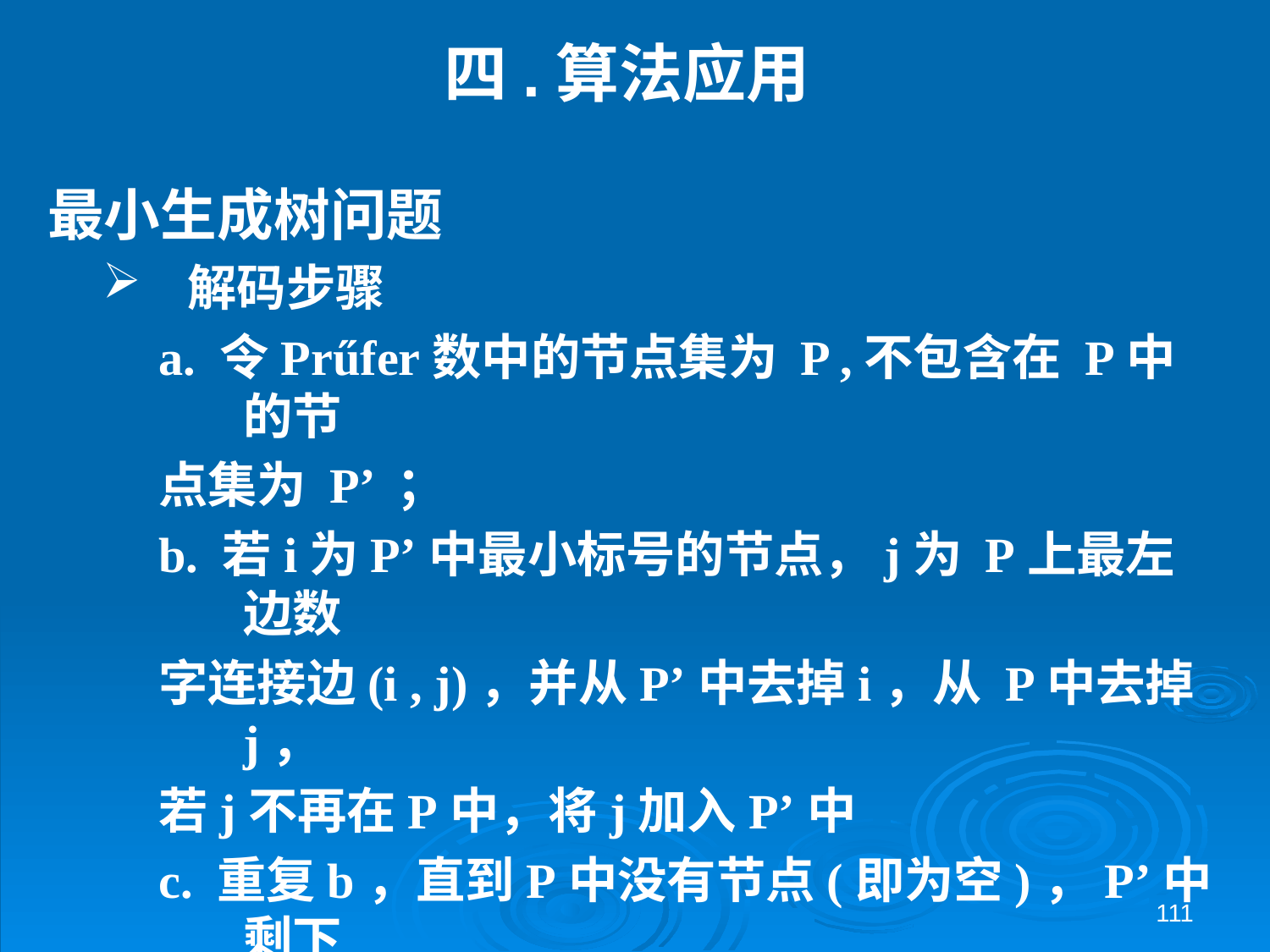

# 四.算法应用
最小生成树问题
解码步骤
a. 令Prűfer数中的节点集为 P ,不包含在 P中的节
点集为 P’ ；
b. 若i为P’中最小标号的节点，j为 P上最左边数
字连接边(i , j)，并从P’中去掉i，从 P中去掉j，
若j不再在P中，将j加入P’中
c. 重复b，直到P中没有节点(即为空)，P’中剩下
(s,r)
d. 连接(s,r)

111